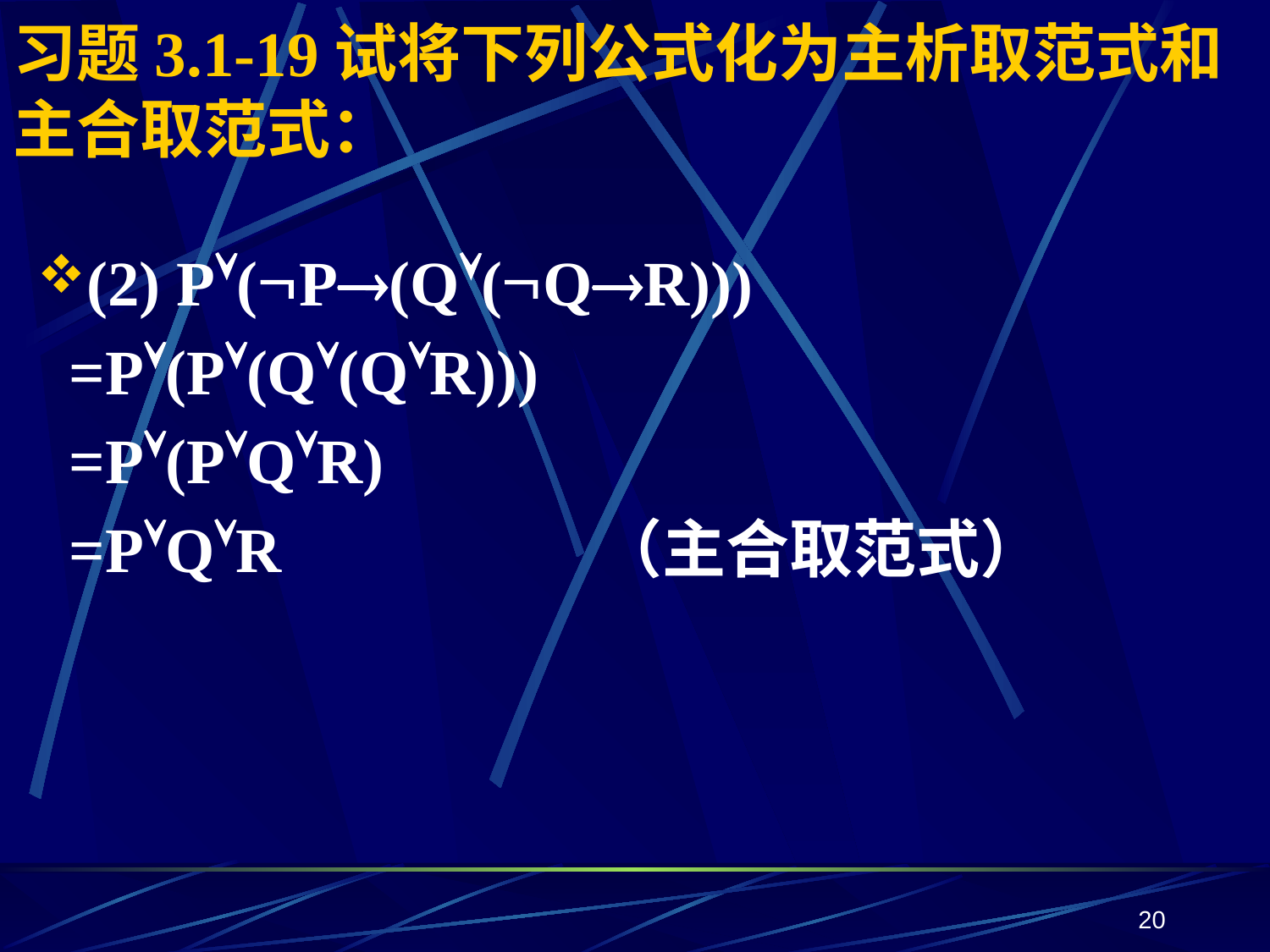

# 习题3.1-19试将下列公式化为主析取范式和主合取范式：
(2) P∨(¬P→(Q∨(¬Q→R)))
  =P∨(P∨(Q∨(Q∨R)))
  =P∨(P∨Q∨R)
  =P∨Q∨R                   （主合取范式）

20